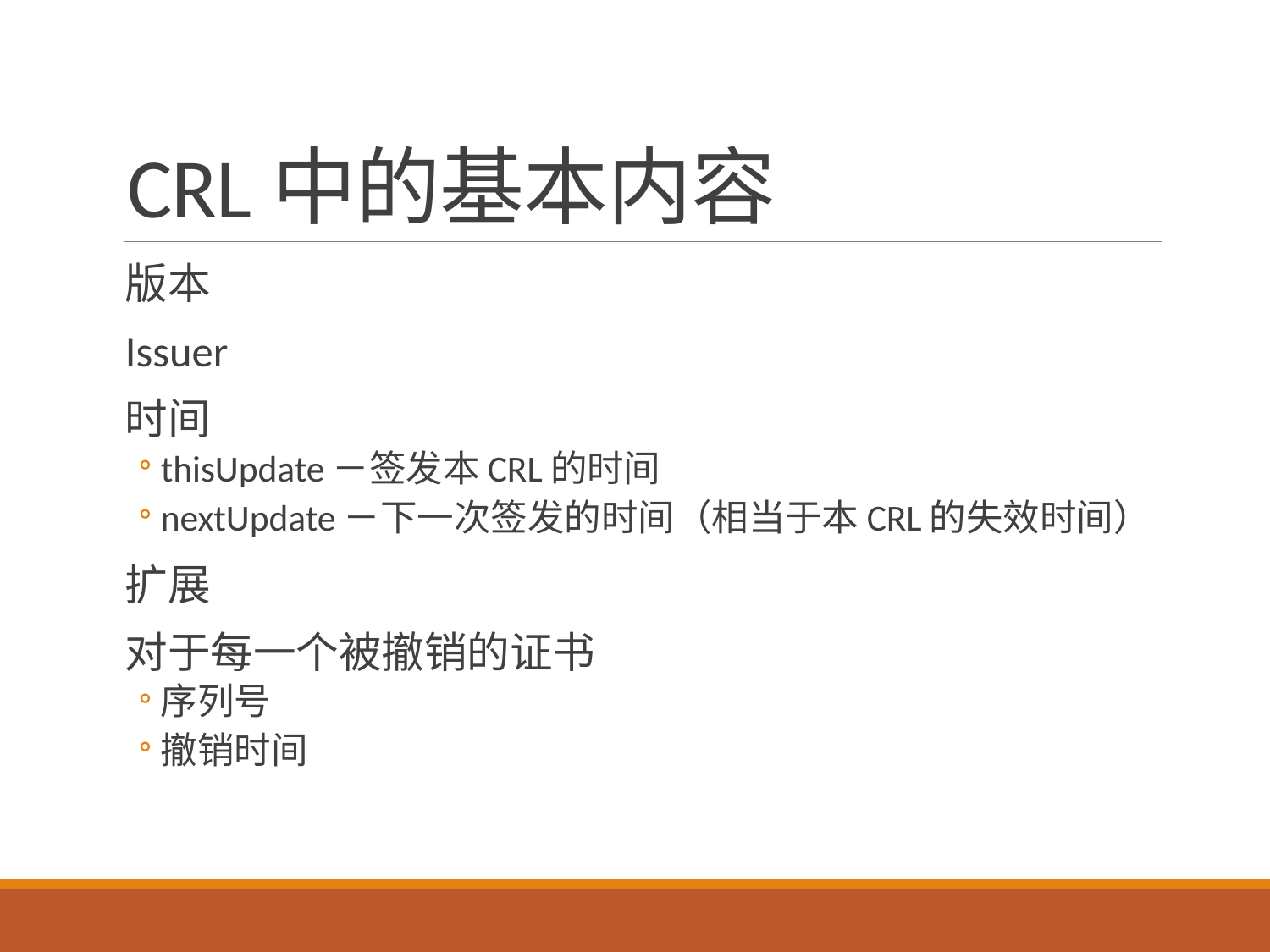

# CRL中的基本内容
版本
Issuer
时间
thisUpdate－签发本CRL的时间
nextUpdate－下一次签发的时间（相当于本CRL的失效时间）
扩展
对于每一个被撤销的证书
序列号
撤销时间
12